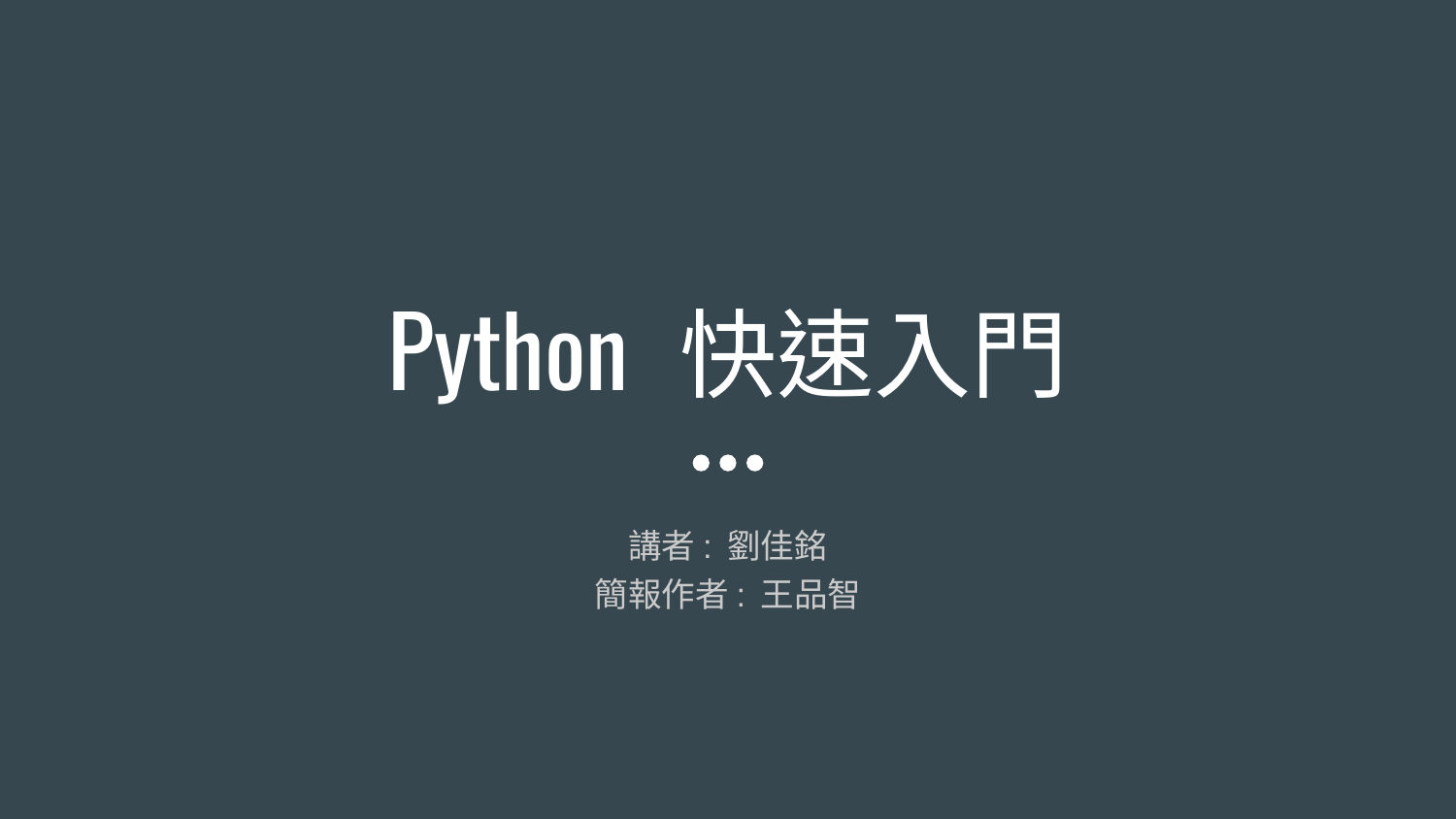

# Python 快速入門
講者: 劉佳銘
簡報作者: 王品智